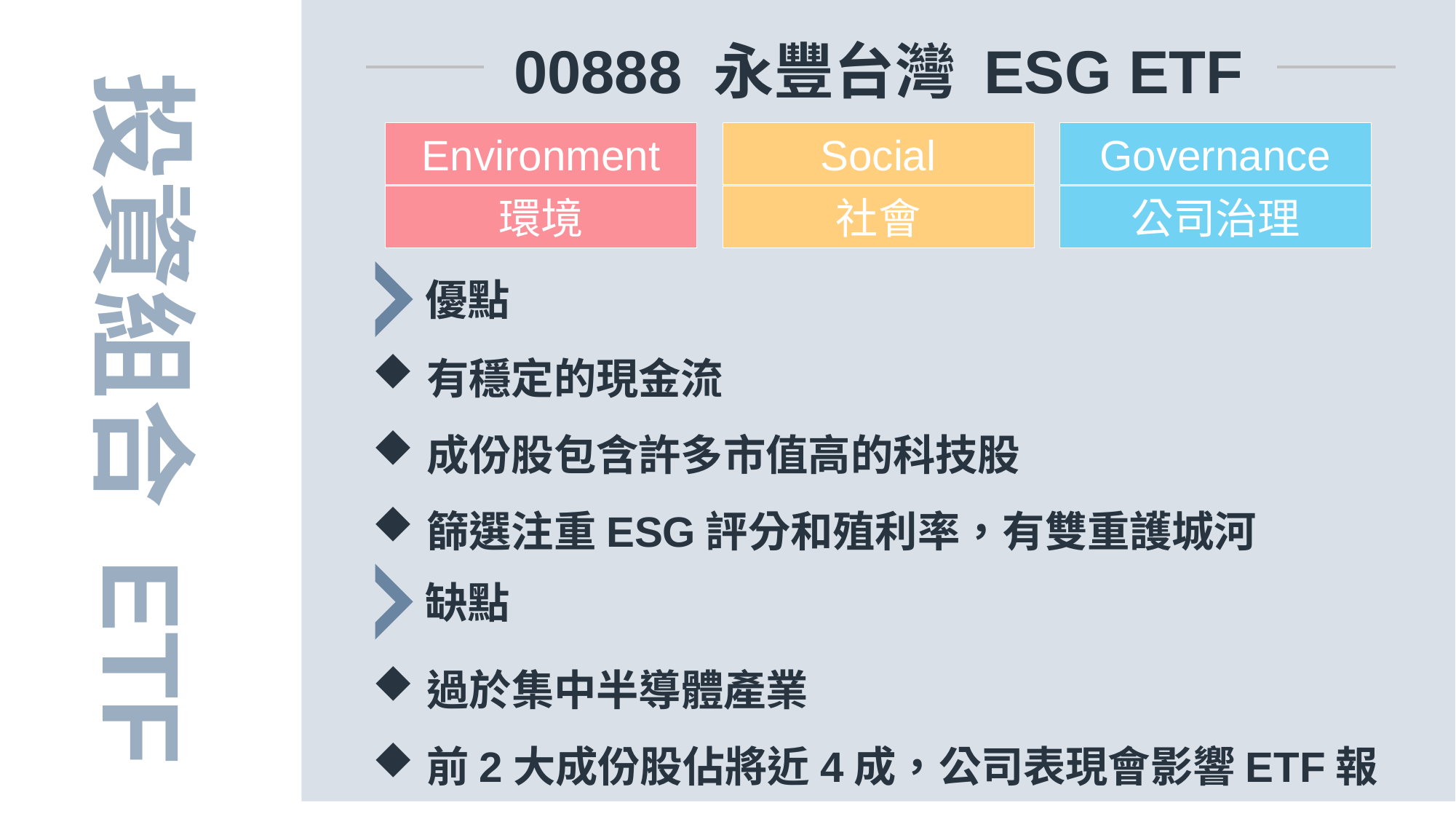

00888 永豐台灣 ESG ETF
投資組合 ETF
Environment
Social
Governance
公司治理
環境
社會
優點

有穩定的現金流
成份股包含許多市值高的科技股
篩選注重ESG評分和殖利率，有雙重護城河
缺點

過於集中半導體產業
前2大成份股佔將近4成，公司表現會影響ETF報酬